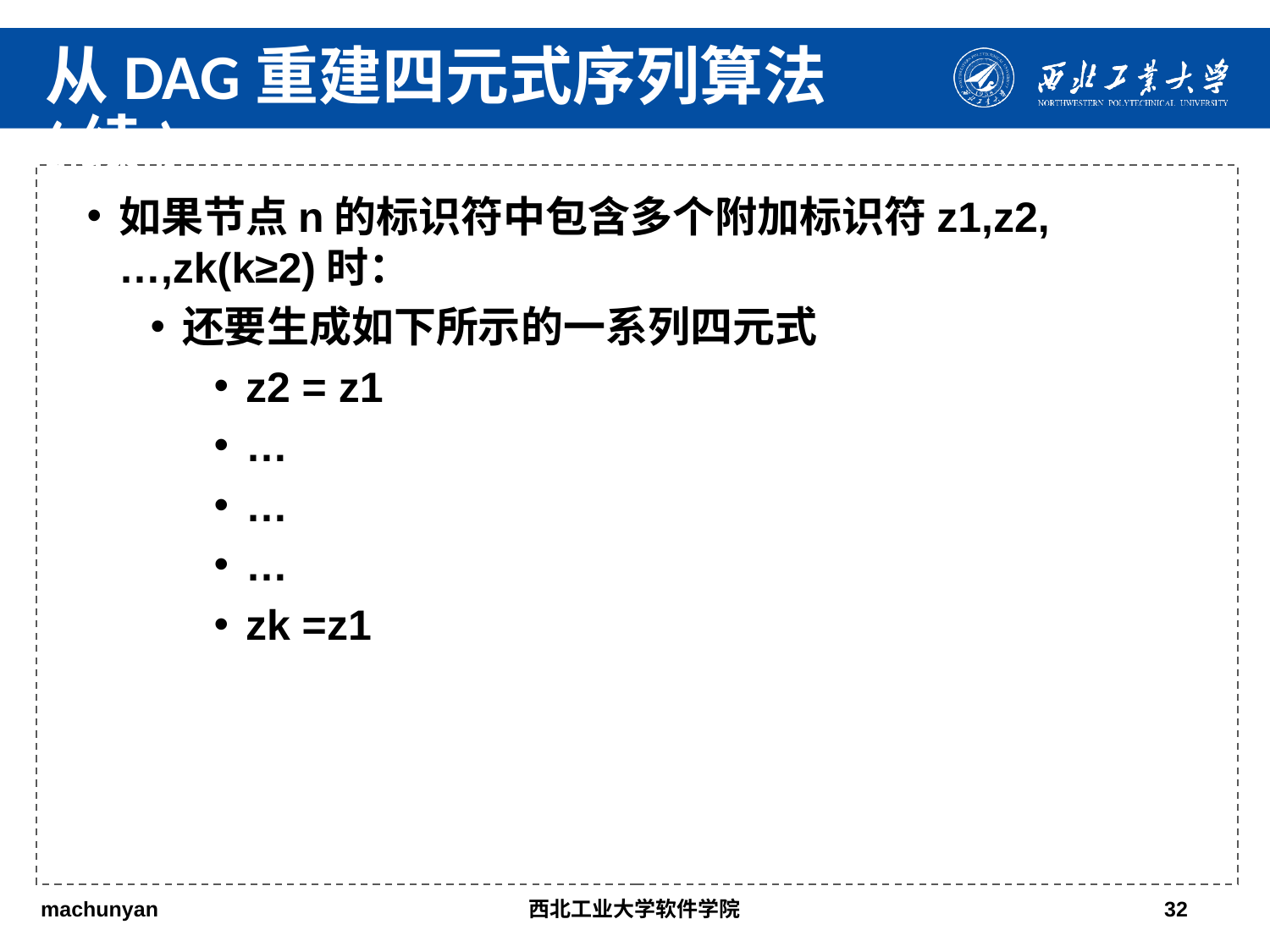

从DAG重建四元式序列算法(续)
如果节点n的标识符中包含多个附加标识符z1,z2,…,zk(k≥2)时：
还要生成如下所示的一系列四元式
z2 = z1
…
…
…
zk =z1